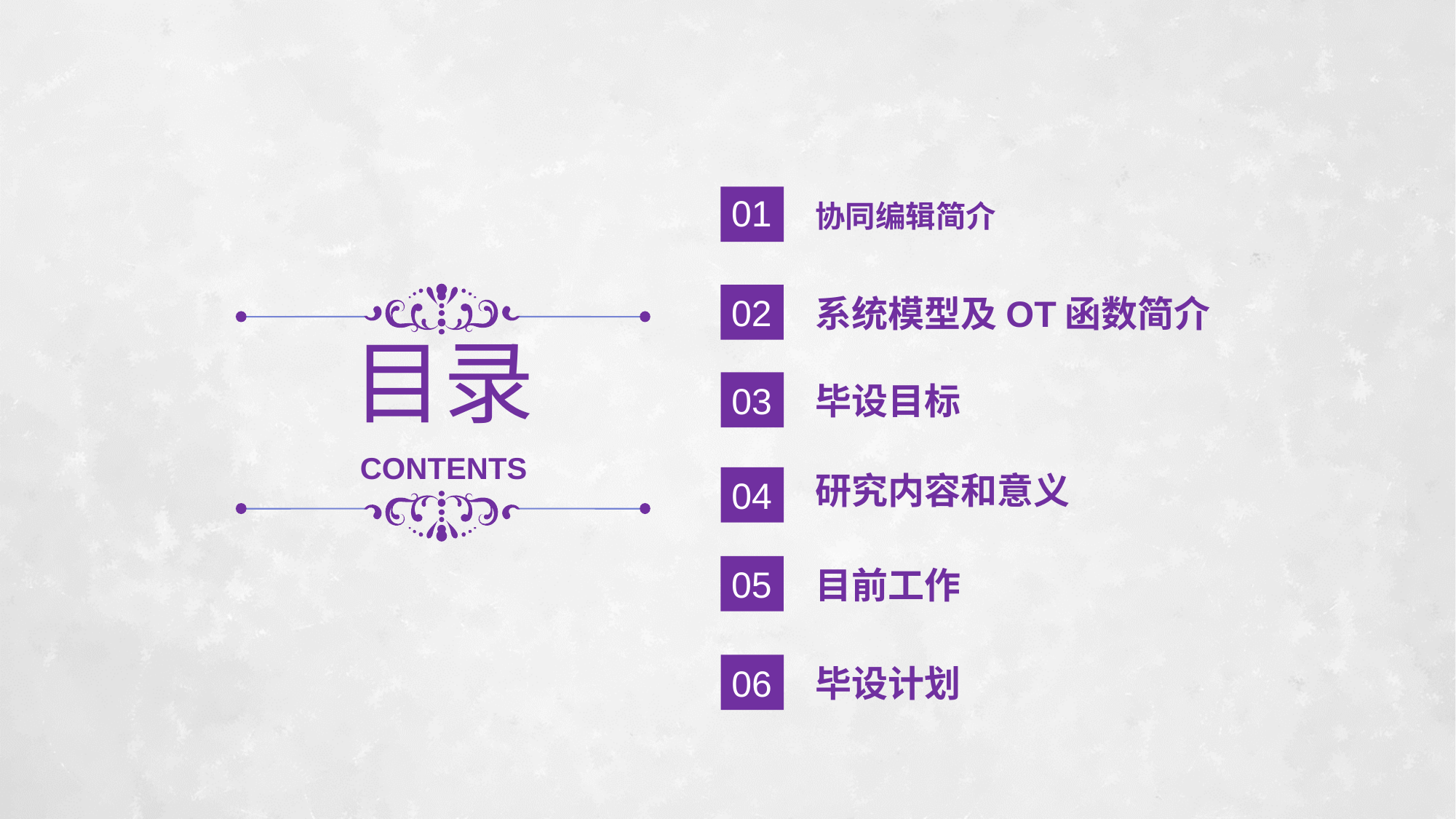

01
协同编辑简介
系统模型及OT函数简介

02
目录
03
毕设目标
CONTENTS
研究内容和意义
04

目前工作
05
毕设计划
06